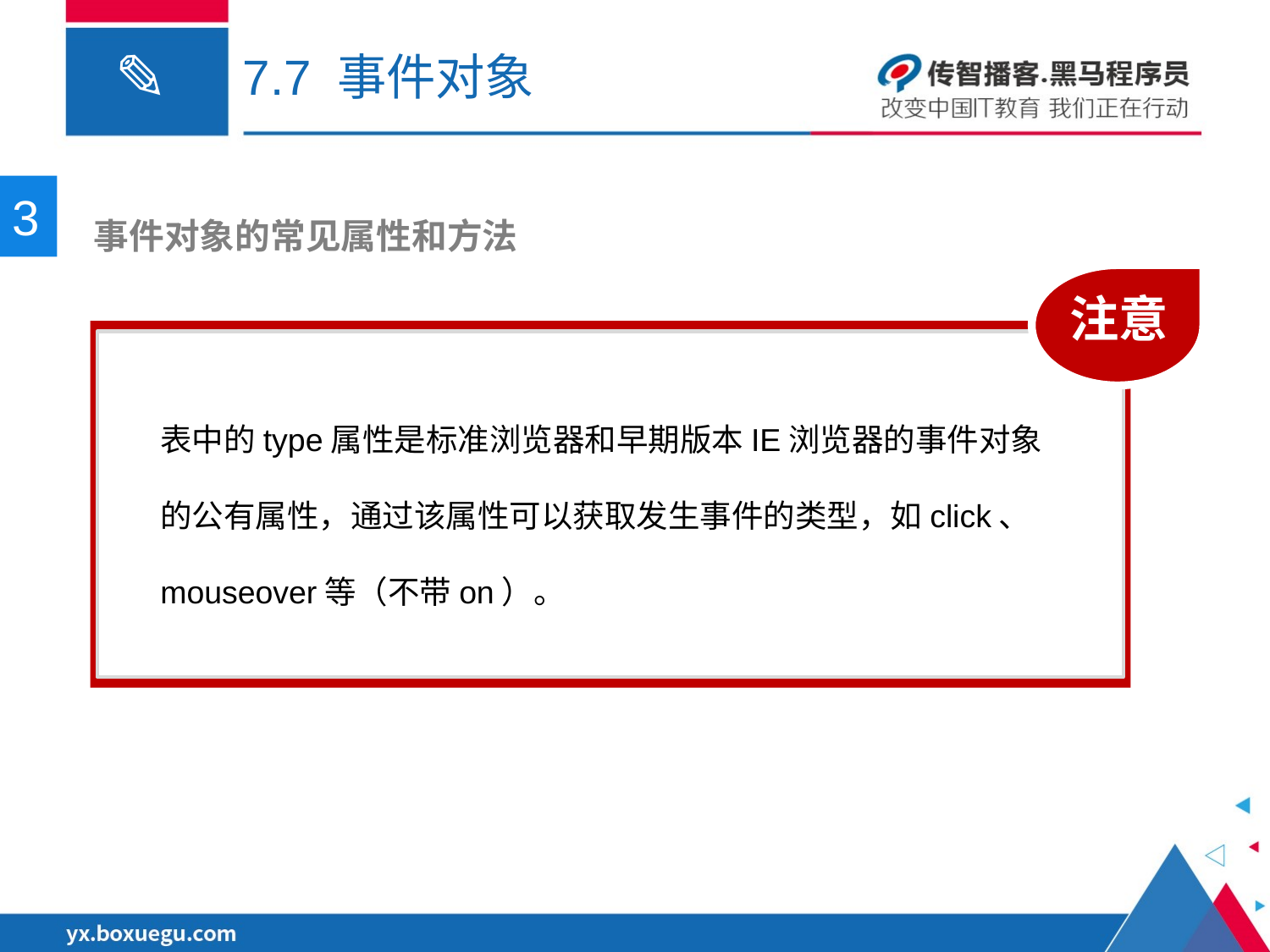

# 7.7 事件对象

3
  事件对象的常见属性和方法

注意

表中的type属性是标准浏览器和早期版本IE浏览器的事件对象的公有属性，通过该属性可以获取发生事件的类型，如click、mouseover等（不带on）。